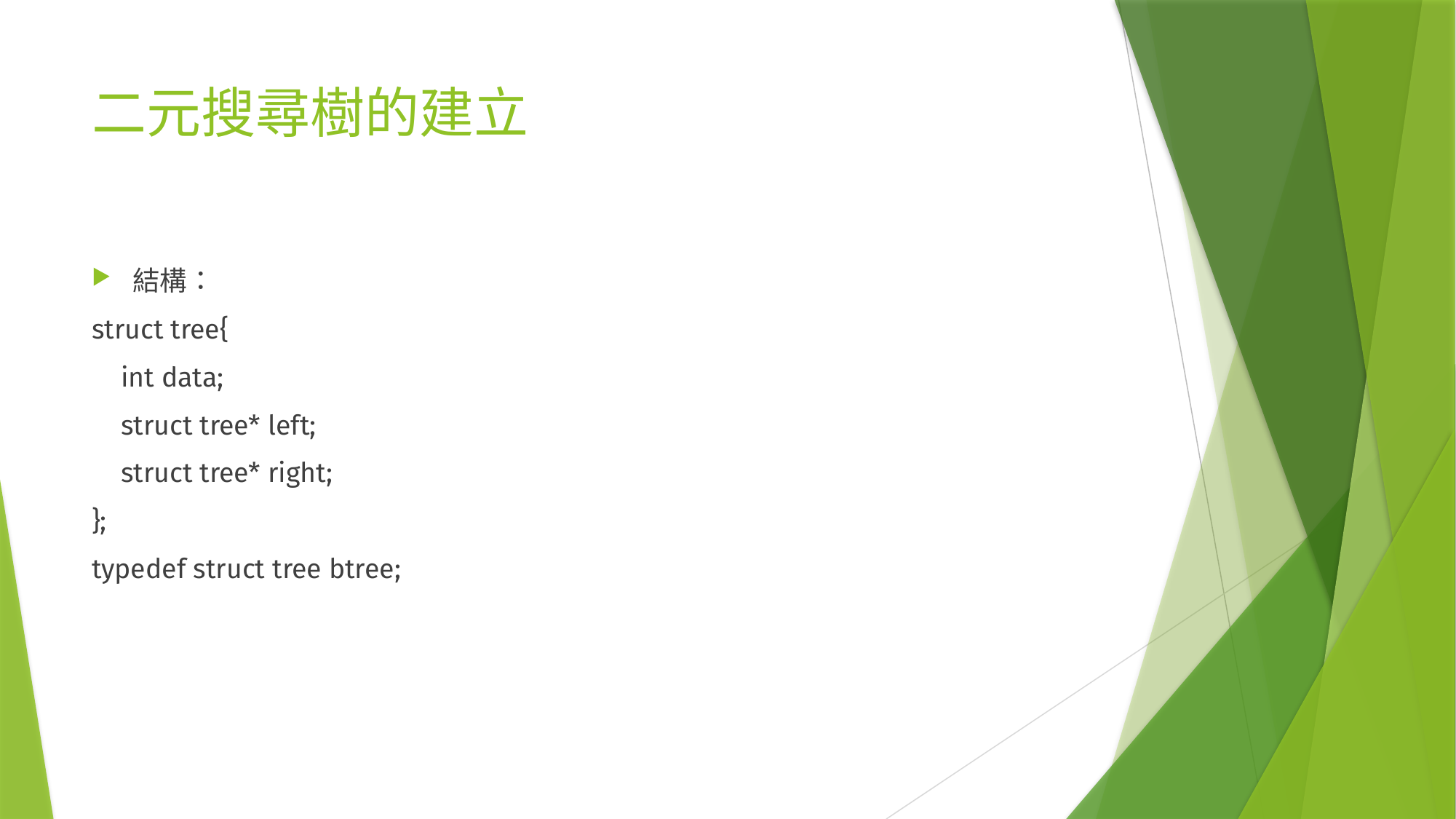

# 二元搜尋樹的建立
結構：
struct tree{
    int data;
    struct tree* left;
    struct tree* right;
};
typedef struct tree btree;